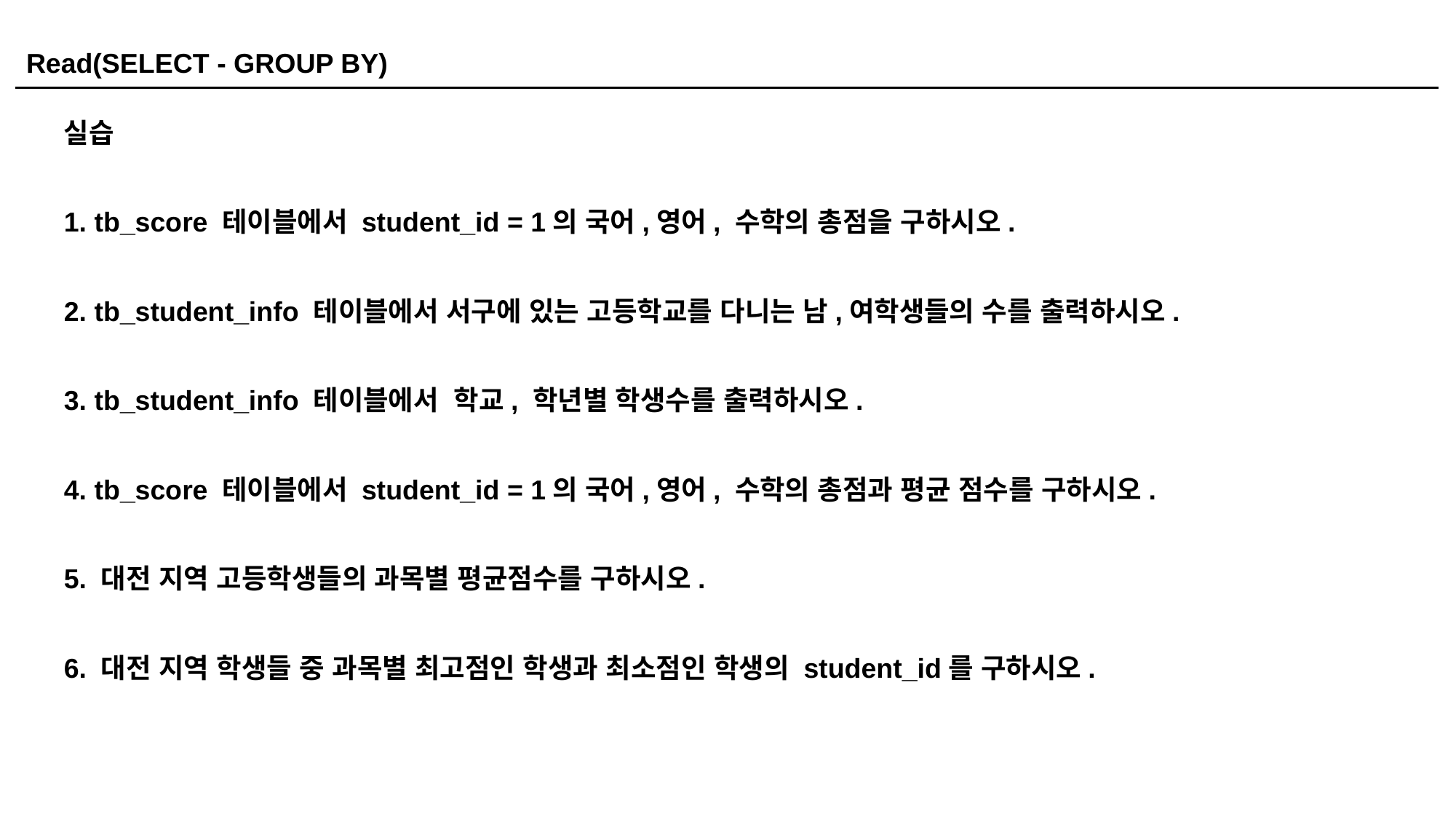

Read(SELECT - GROUP BY)
실습

1. tb_score 테이블에서 student_id = 1의 국어,영어, 수학의 총점을 구하시오.

2. tb_student_info 테이블에서 서구에 있는 고등학교를 다니는 남,여학생들의 수를 출력하시오.

3. tb_student_info 테이블에서  학교, 학년별 학생수를 출력하시오.

4. tb_score 테이블에서 student_id = 1의 국어,영어, 수학의 총점과 평균 점수를 구하시오.

5. 대전 지역 고등학생들의 과목별 평균점수를 구하시오.

6. 대전 지역 학생들 중 과목별 최고점인 학생과 최소점인 학생의 student_id를 구하시오.